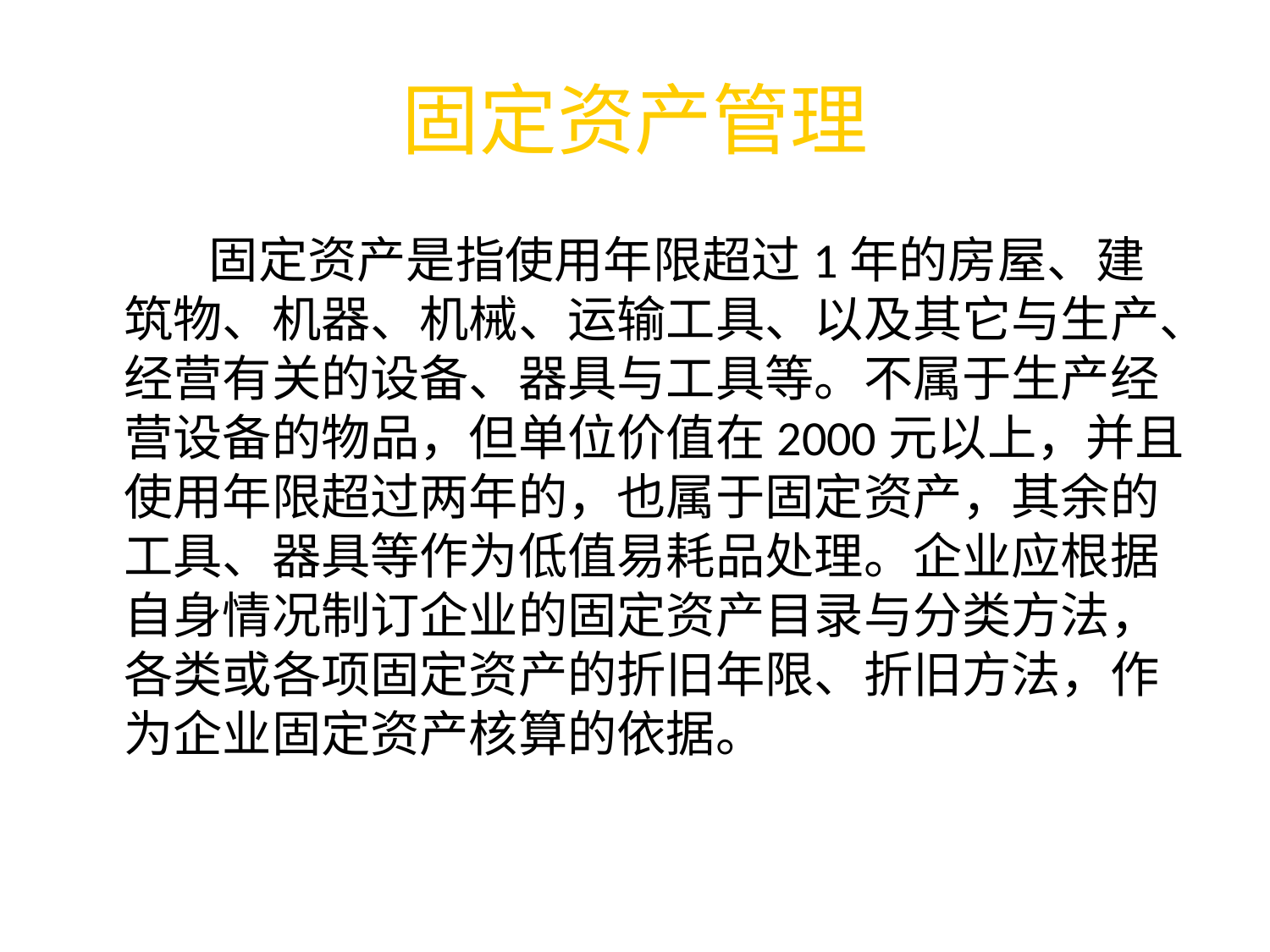

# 固定资产管理
           固定资产是指使用年限超过1年的房屋、建筑物、机器、机械、运输工具、以及其它与生产、经营有关的设备、器具与工具等。不属于生产经营设备的物品，但单位价值在2000元以上，并且使用年限超过两年的，也属于固定资产，其余的工具、器具等作为低值易耗品处理。企业应根据自身情况制订企业的固定资产目录与分类方法，各类或各项固定资产的折旧年限、折旧方法，作为企业固定资产核算的依据。